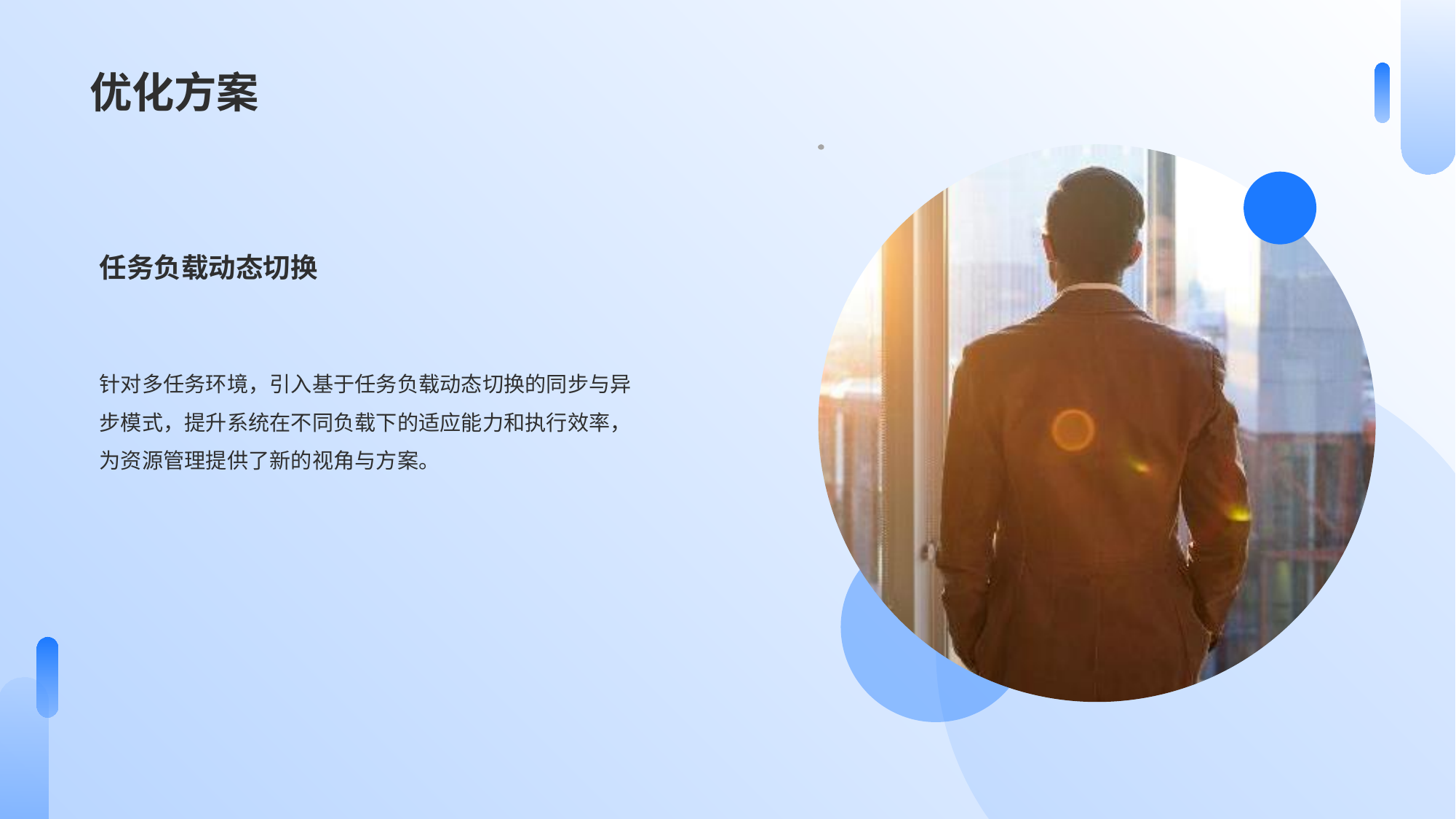

# 优化方案

任务负载动态切换
针对多任务环境，引入基于任务负载动态切换的同步与异步模式，提升系统在不同负载下的适应能力和执行效率，为资源管理提供了新的视角与方案。